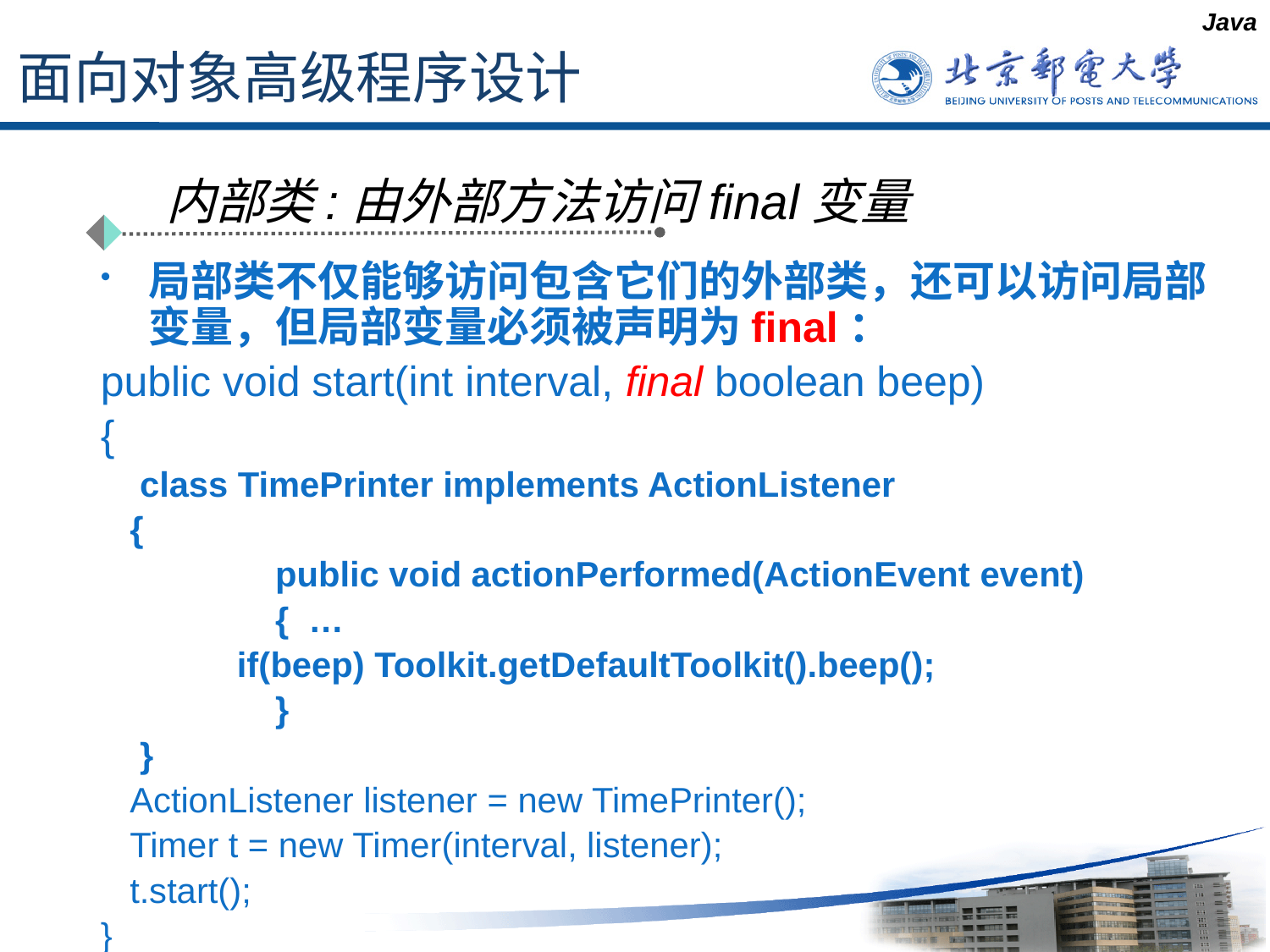

Java
# 面向对象高级程序设计

内部类:由外部方法访问final变量

局部类不仅能够访问包含它们的外部类，还可以访问局部变量，但局部变量必须被声明为final：
public void start(int interval, final boolean beep)
{
    class TimePrinter implements ActionListener
   {
		public void actionPerformed(ActionEvent event)
		{  …
              if(beep) Toolkit.getDefaultToolkit().beep();
		}
    }
   ActionListener listener = new TimePrinter();
   Timer t = new Timer(interval, listener);
   t.start();
}